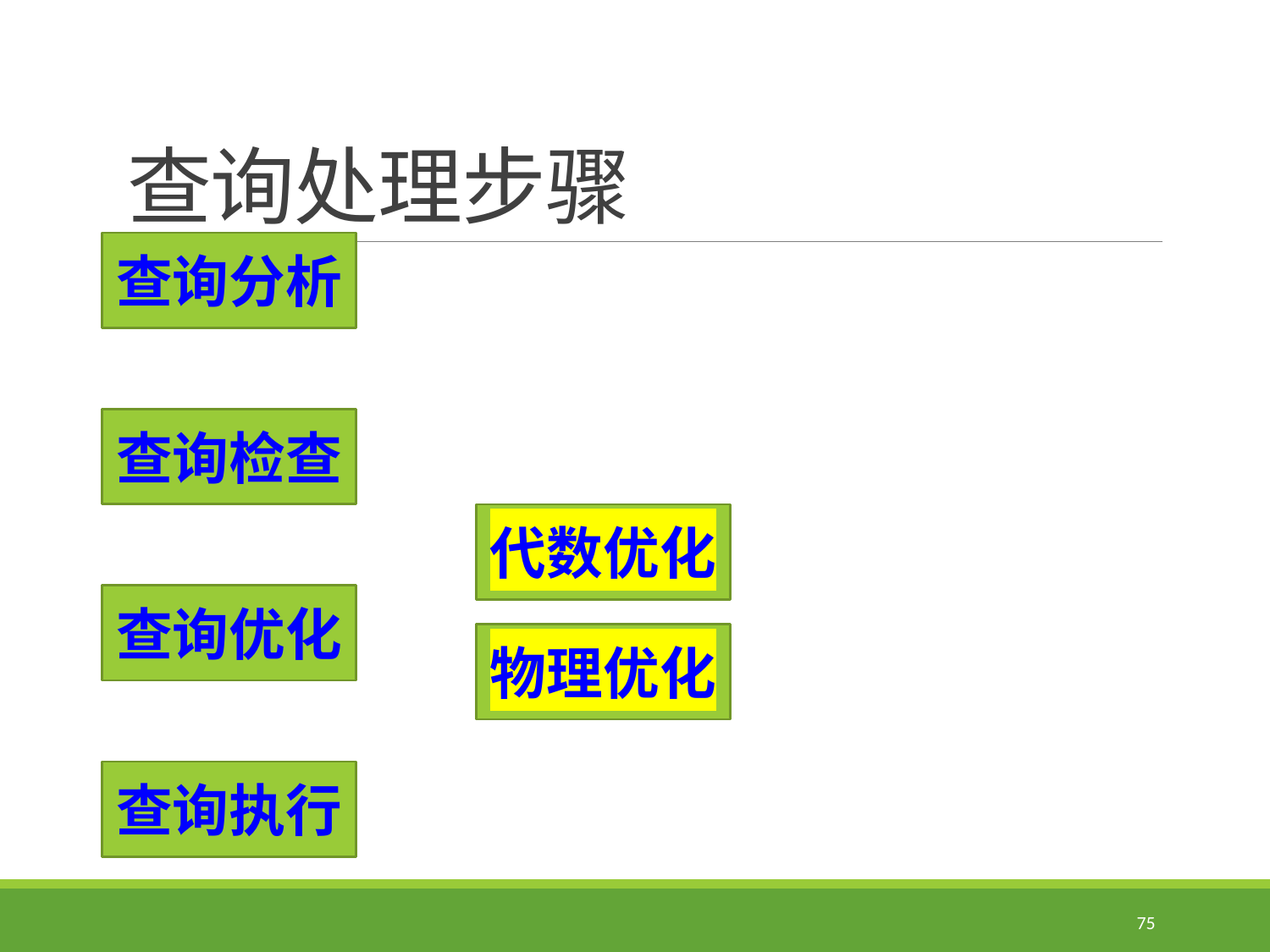

# 查询处理步骤
查询分析
查询检查
代数优化
查询优化
物理优化
查询执行
75